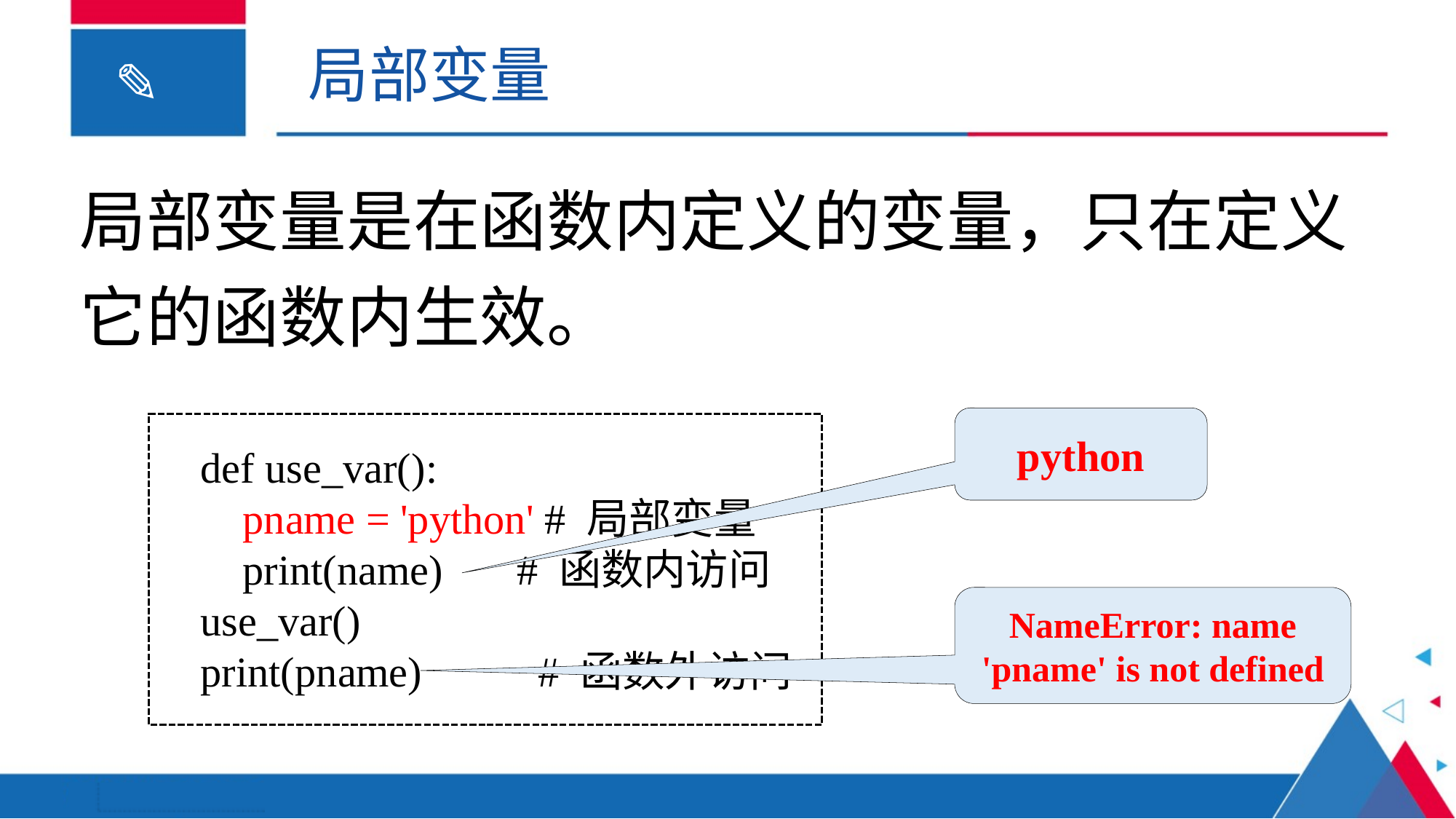

局部变量
局部变量是在函数内定义的变量，只在定义它的函数内生效。
python

def use_var():
    pname = 'python' # 局部变量
    print(name)       # 函数内访问
use_var()
print(pname)           # 函数外访问
NameError: name 'pname' is not defined